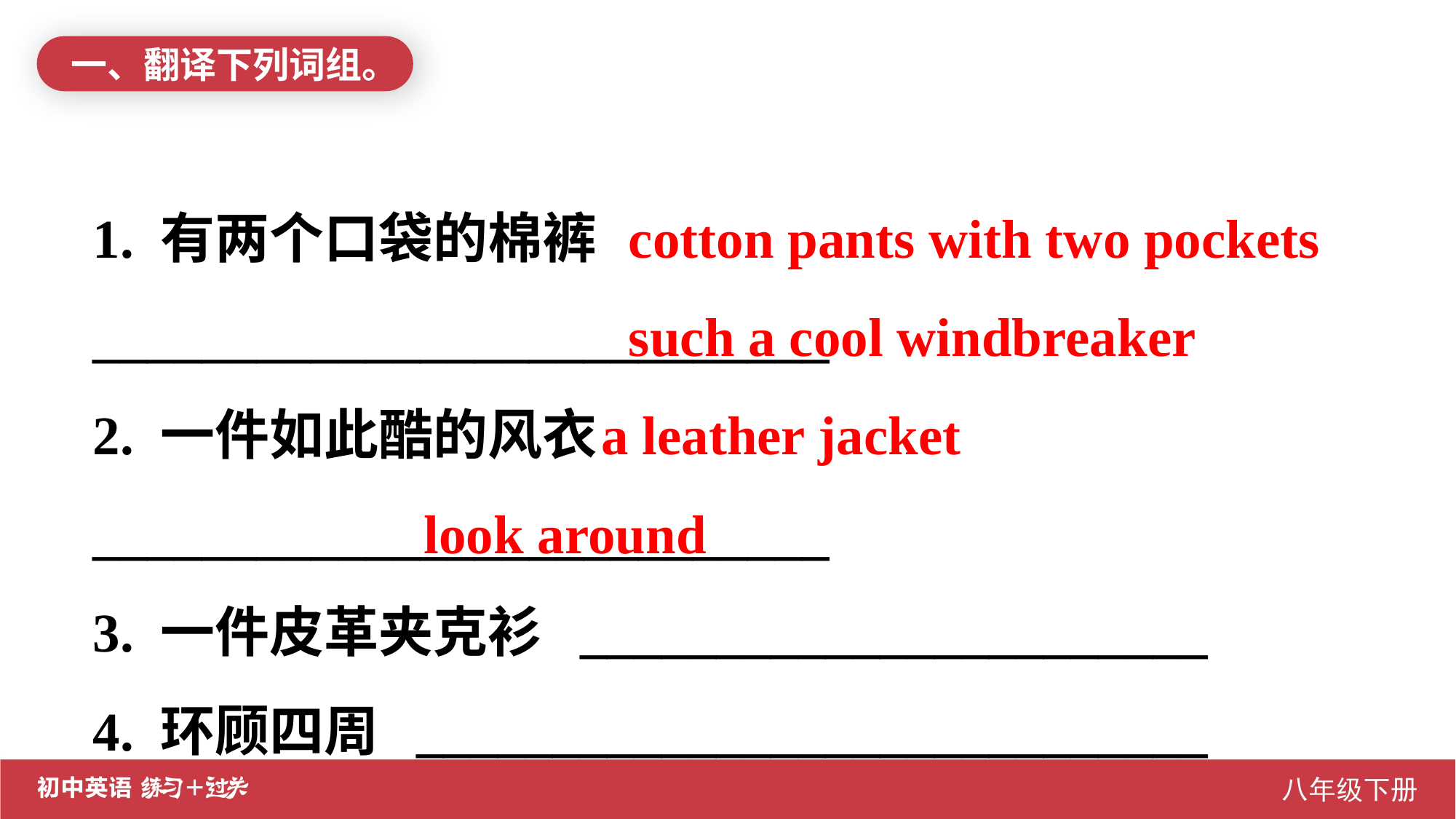

一、翻译下列词组。
1. 有两个口袋的棉裤  ___________________________
2. 一件如此酷的风衣  ___________________________
3. 一件皮革夹克衫  _______________________
4. 环顾四周  _____________________________
               cotton pants with two pockets
               such a cool windbreaker
             a leather jacket
look around